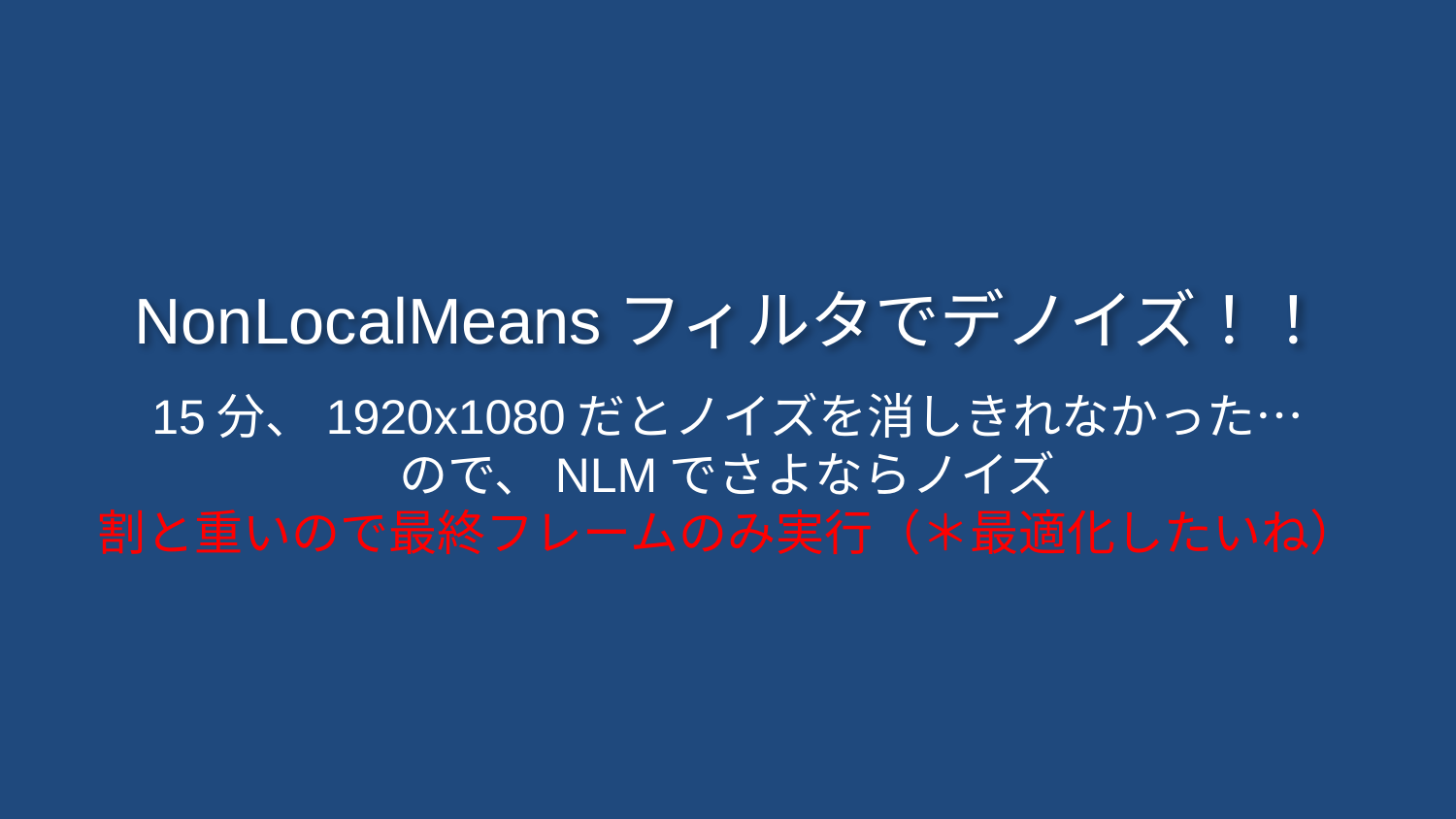

NonLocalMeansフィルタでデノイズ！！
15分、1920x1080だとノイズを消しきれなかった…
ので、NLMでさよならノイズ
割と重いので最終フレームのみ実行（＊最適化したいね）